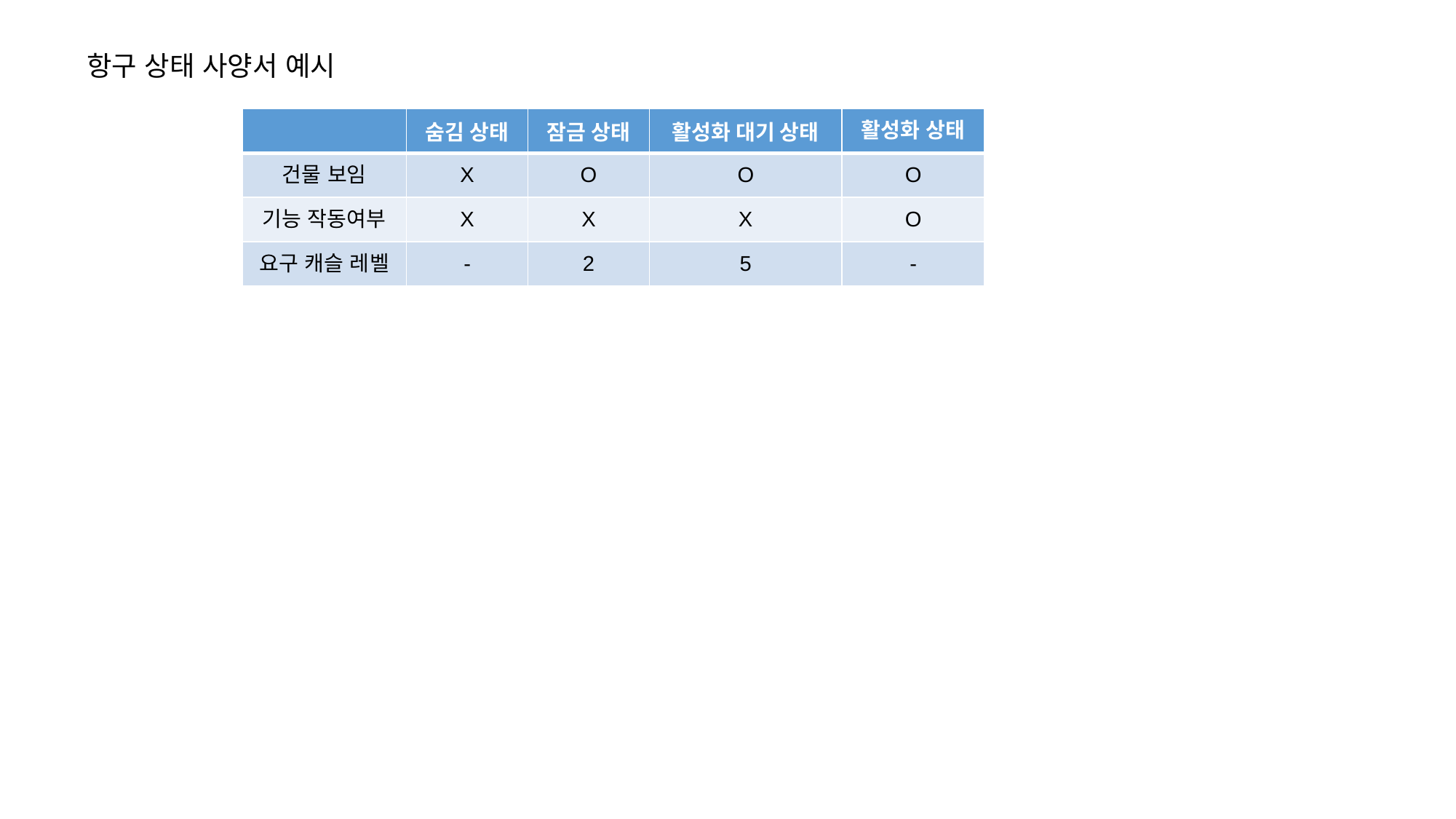

항구 상태 사양서 예시
|  | 숨김 상태 | 잠금 상태 | 활성화 대기 상태 | 활성화 상태 |
| --- | --- | --- | --- | --- |
| 건물 보임 | X | O | O | O |
| 기능 작동여부 | X | X | X | O |
| 요구 캐슬 레벨 | - | 2 | 5 | - |